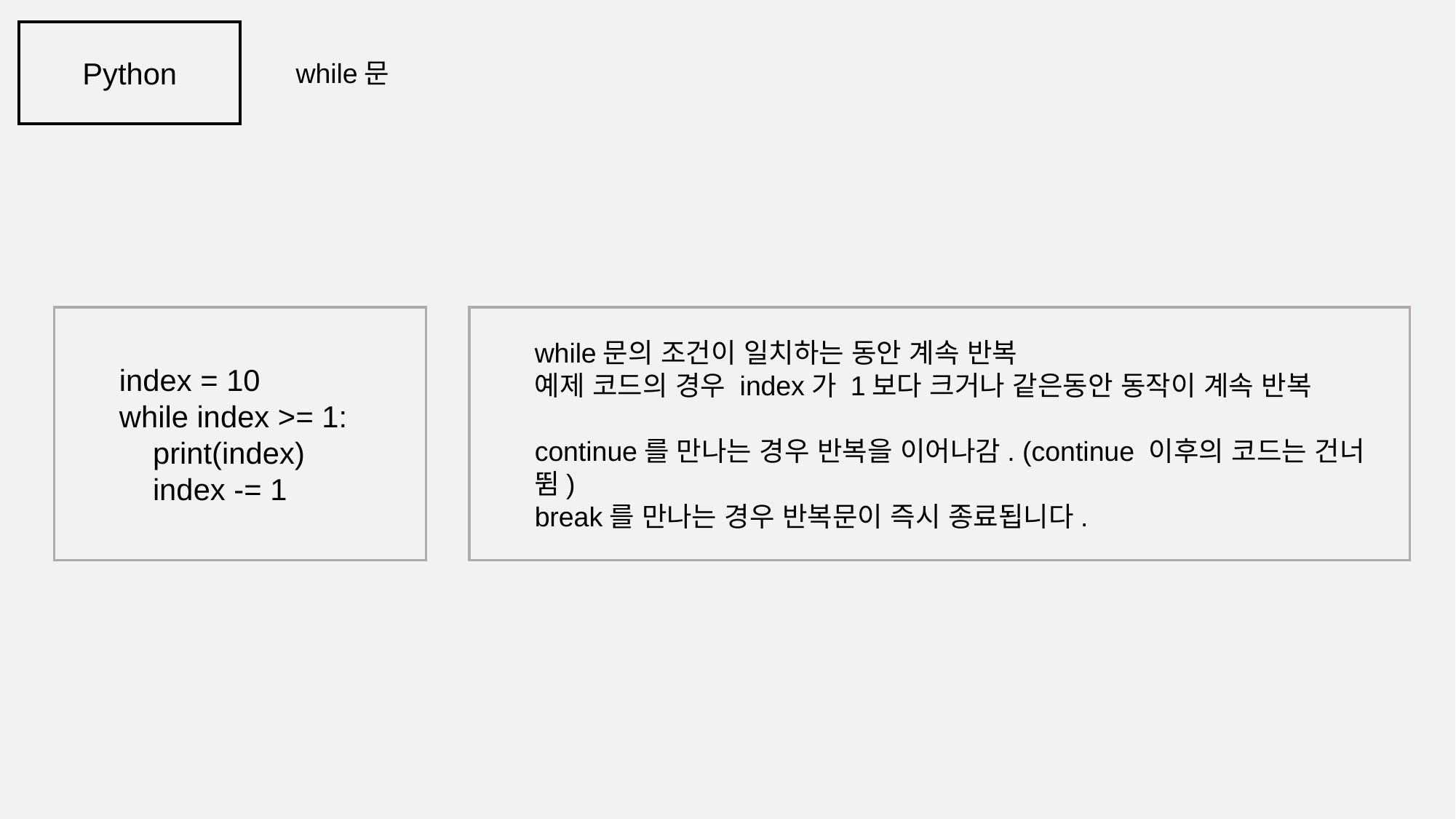

Python
while문
index = 10
while index >= 1:
    print(index)
    index -= 1
while문의 조건이 일치하는 동안 계속 반복
예제 코드의 경우 index가 1보다 크거나 같은동안 동작이 계속 반복

continue를 만나는 경우 반복을 이어나감. (continue 이후의 코드는 건너뜀)
break를 만나는 경우 반복문이 즉시 종료됩니다.
   '"